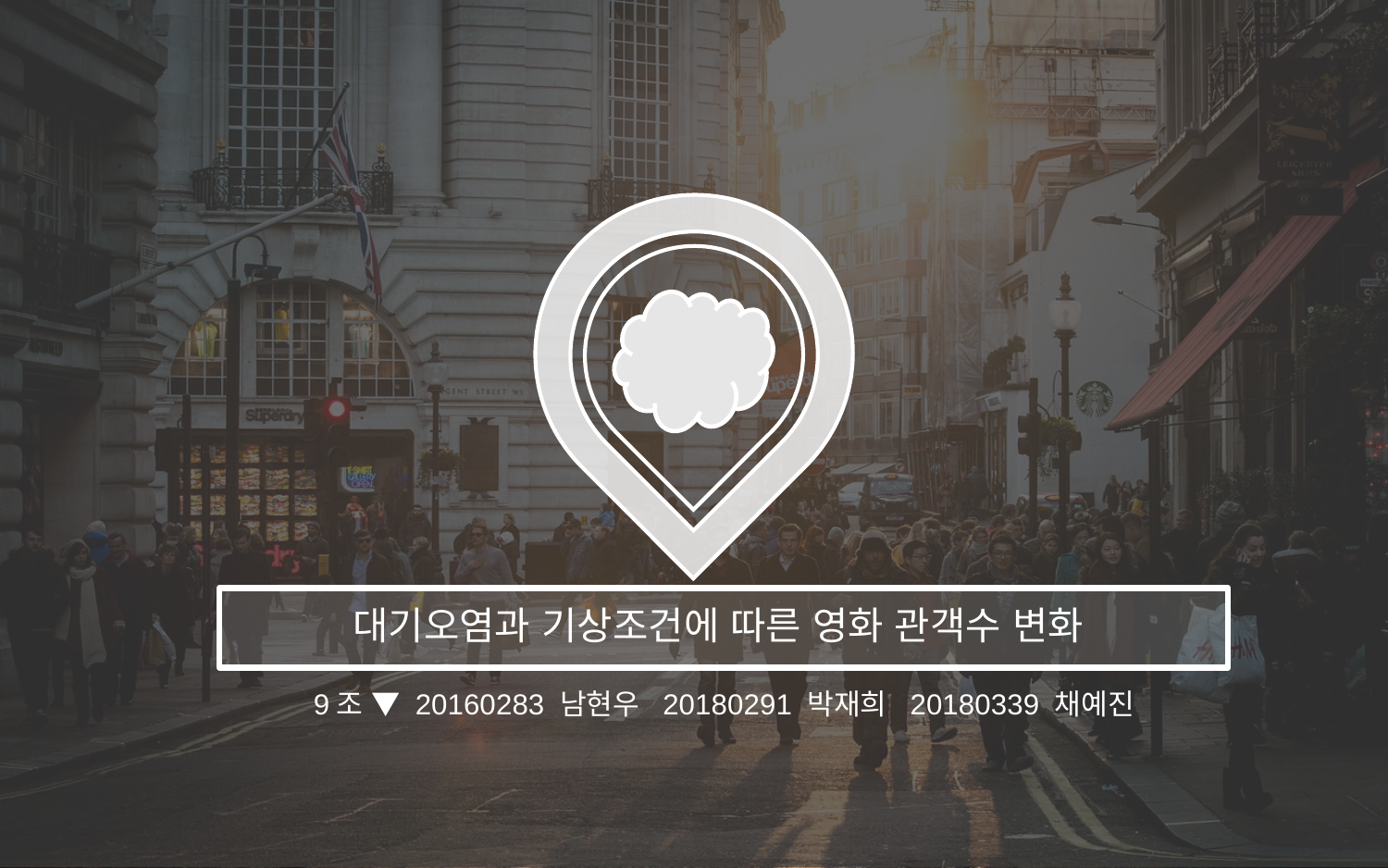

대기오염과 기상조건에 따른 영화 관객수 변화
9조 ▼ 20160283 남현우  20180291 박재희  20180339 채예진